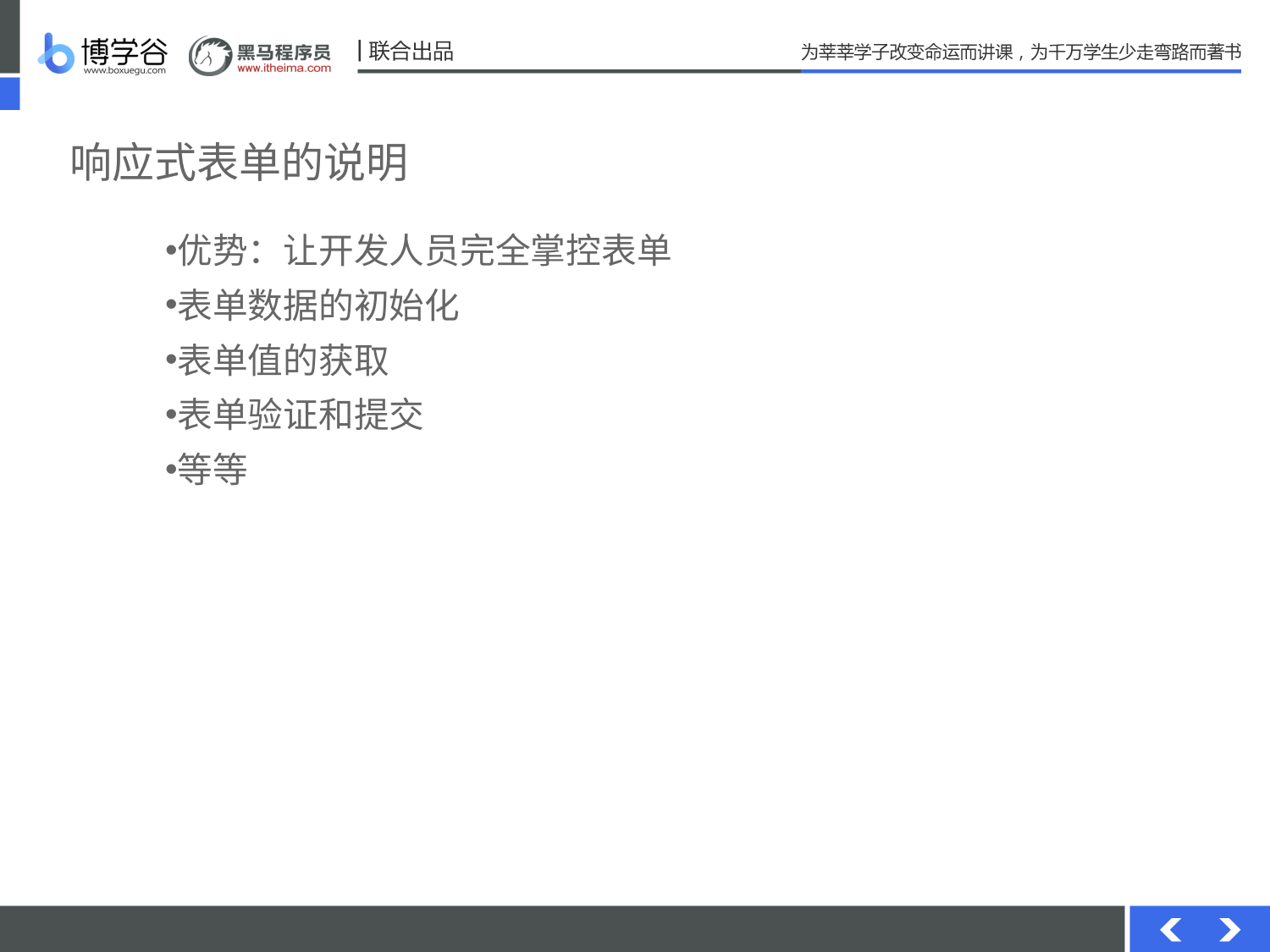

# 响应式表单的说明
优势：让开发人员完全掌控表单
表单数据的初始化
表单值的获取
表单验证和提交
等等